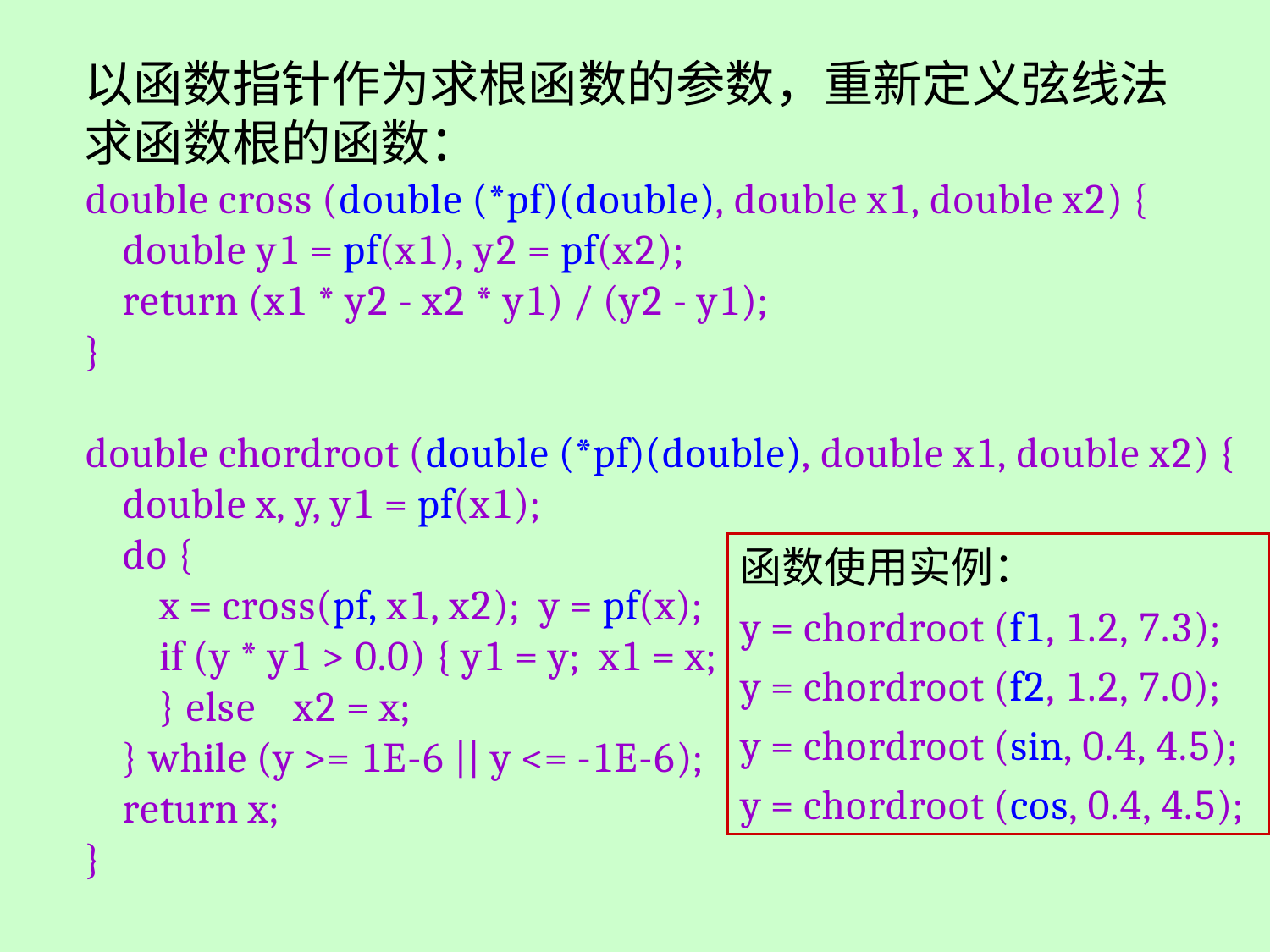

以函数指针作为求根函数的参数，重新定义弦线法
求函数根的函数：
double cross (double (*pf)(double), double x1, double x2) {
    double y1 = pf(x1), y2 = pf(x2);
    return (x1 * y2 - x2 * y1) / (y2 - y1);
}

double chordroot (double (*pf)(double), double x1, double x2) {
    double x, y, y1 = pf(x1);
    do {
        x = cross(pf, x1, x2);  y = pf(x);
        if (y * y1 > 0.0) { y1 = y;  x1 = x;
        } else    x2 = x;
    } while (y >= 1E-6 || y <= -1E-6);
    return x;
}
函数使用实例：
y = chordroot (f1, 1.2, 7.3);
y = chordroot (f2, 1.2, 7.0);
y = chordroot (sin, 0.4, 4.5);
y = chordroot (cos, 0.4, 4.5);